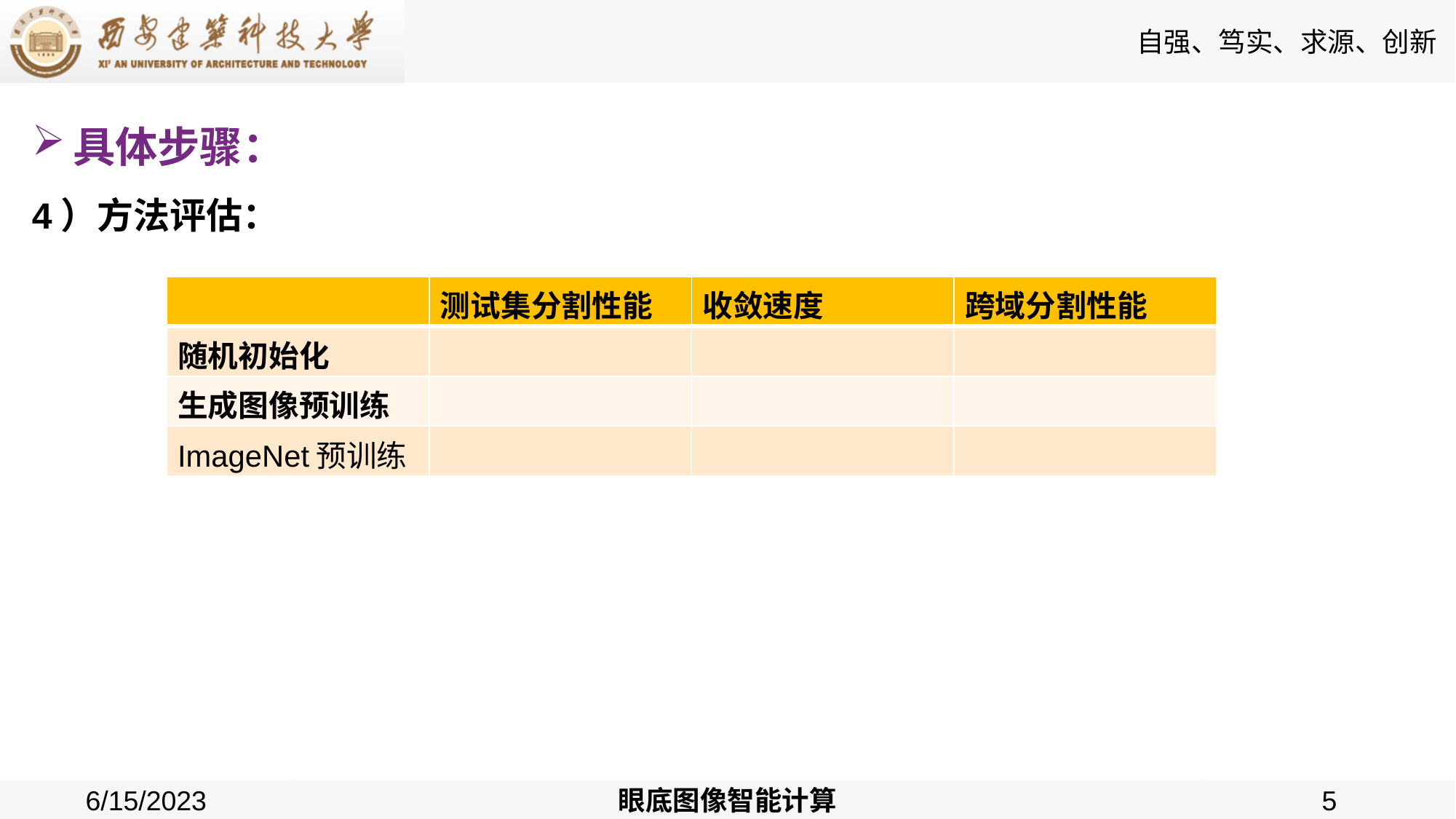

具体步骤：
4）方法评估：
|  | 测试集分割性能 | 收敛速度 | 跨域分割性能 |
| --- | --- | --- | --- |
| 随机初始化 |  |  |  |
| 生成图像预训练 |  |  |  |
| ImageNet预训练 |  |  |  |